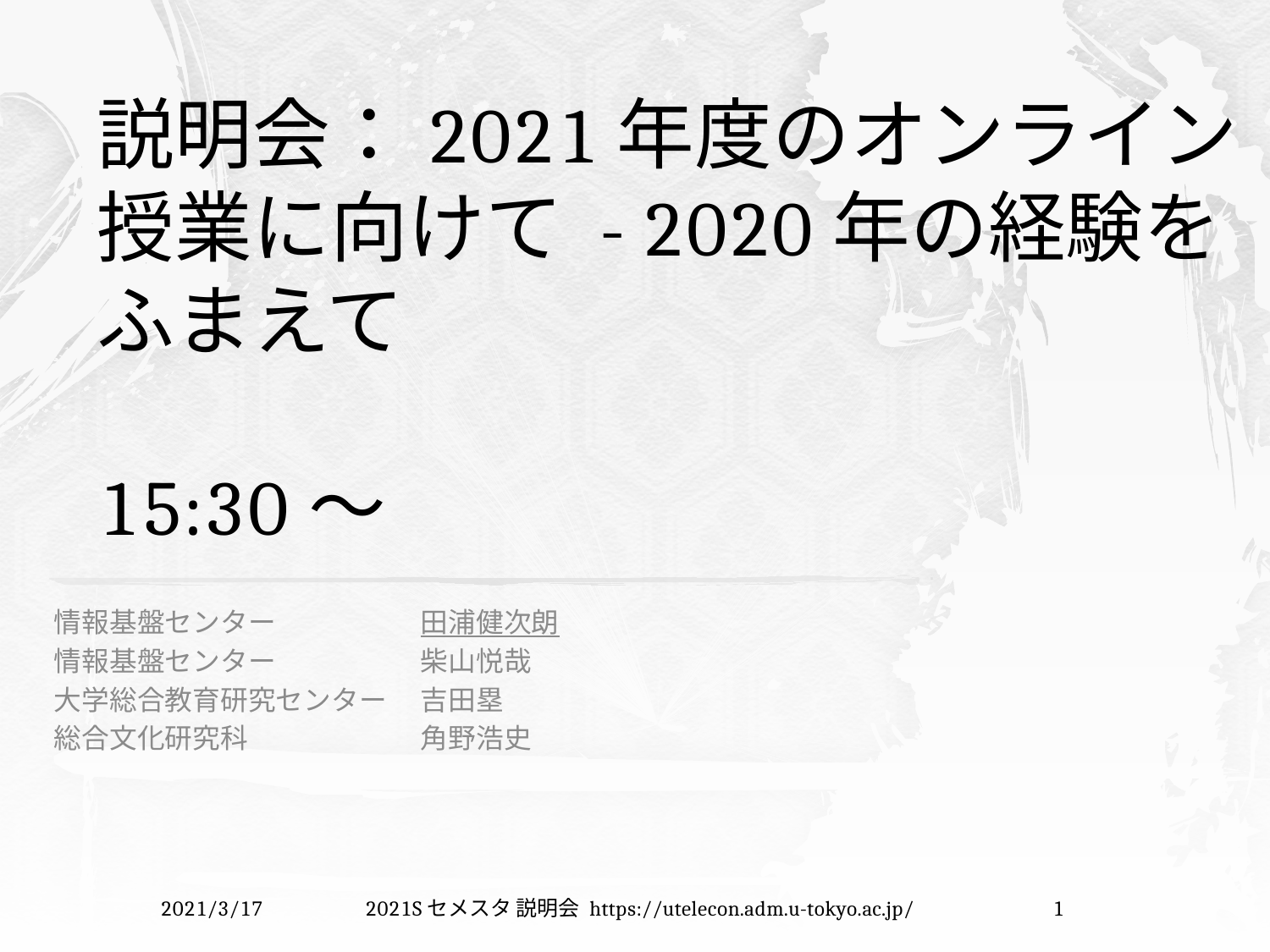

# 説明会：2021年度のオンライン授業に向けて - 2020年の経験をふまえて 15:30～
情報基盤センター 　　　　　田浦健次朗
情報基盤センター 　　　　　柴山悦哉
大学総合教育研究センター 　吉田塁
総合文化研究科 　　　　　　角野浩史
2021/3/17
2021Sセメスタ 説明会 https://utelecon.adm.u-tokyo.ac.jp/
1